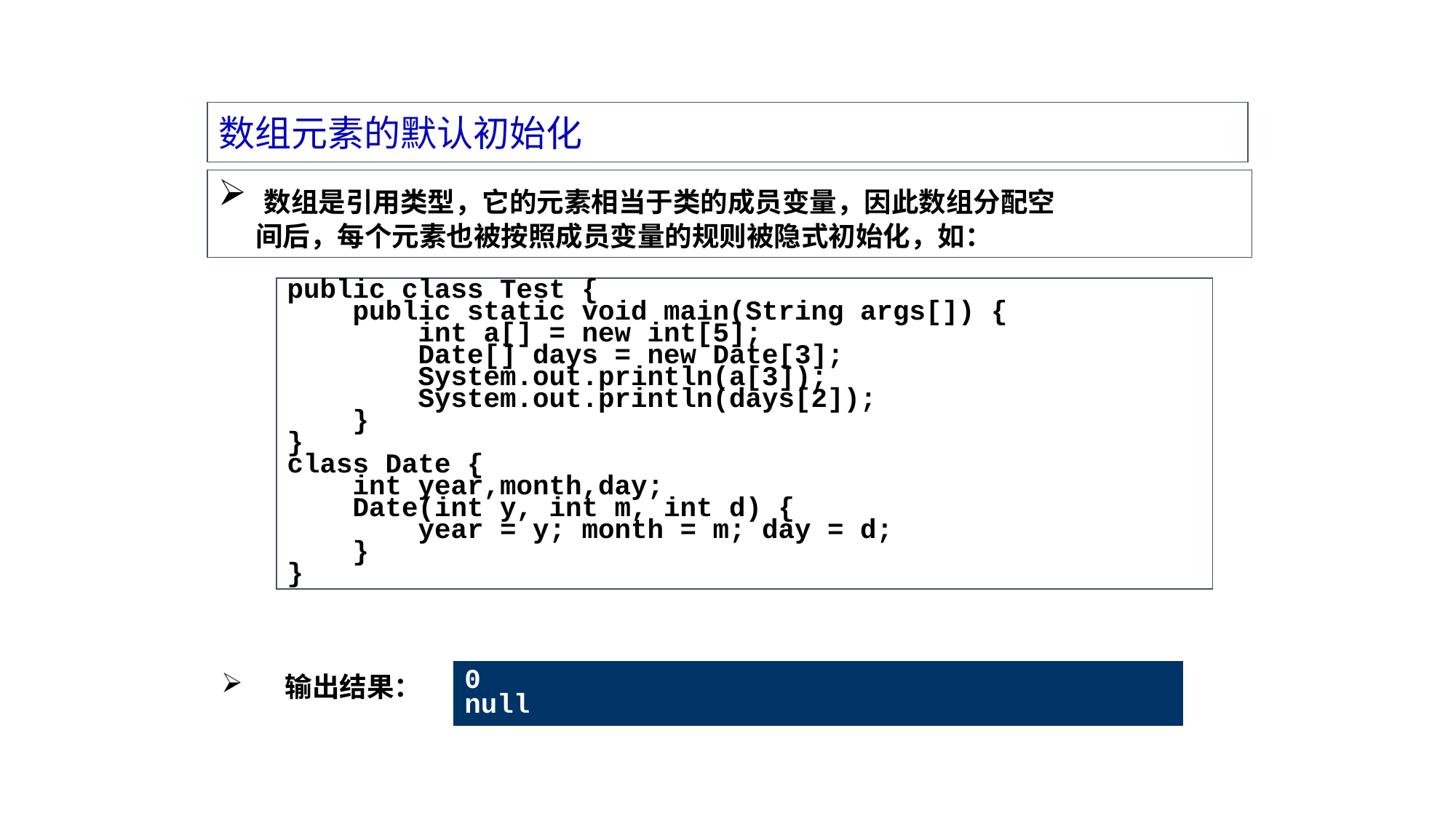

数组元素的默认初始化
 数组是引用类型，它的元素相当于类的成员变量，因此数组分配空
     间后，每个元素也被按照成员变量的规则被隐式初始化，如：
public class Test {
    public static void main(String args[]) {
        int a[] = new int[5];
        Date[] days = new Date[3];
        System.out.println(a[3]);
        System.out.println(days[2]);
    }
}
class Date {
    int year,month,day;
    Date(int y, int m, int d) {
        year = y; month = m; day = d;
    }
}

0
null
输出结果：